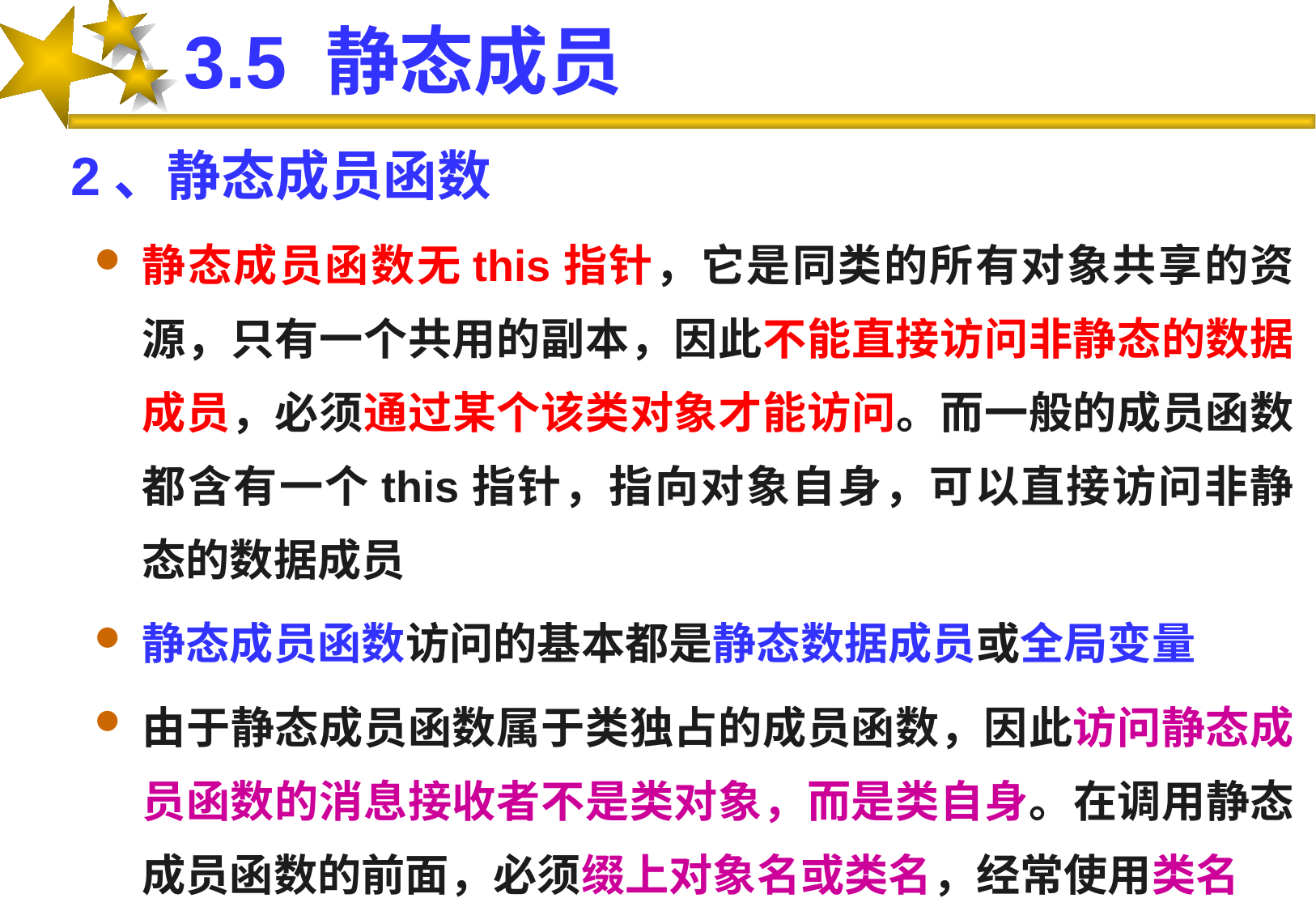

# 3.5 静态成员
2、静态成员函数
静态成员函数无this指针，它是同类的所有对象共享的资源，只有一个共用的副本，因此不能直接访问非静态的数据成员，必须通过某个该类对象才能访问。而一般的成员函数都含有一个this指针，指向对象自身，可以直接访问非静态的数据成员
静态成员函数访问的基本都是静态数据成员或全局变量
由于静态成员函数属于类独占的成员函数，因此访问静态成员函数的消息接收者不是类对象，而是类自身。在调用静态成员函数的前面，必须缀上对象名或类名，经常使用类名